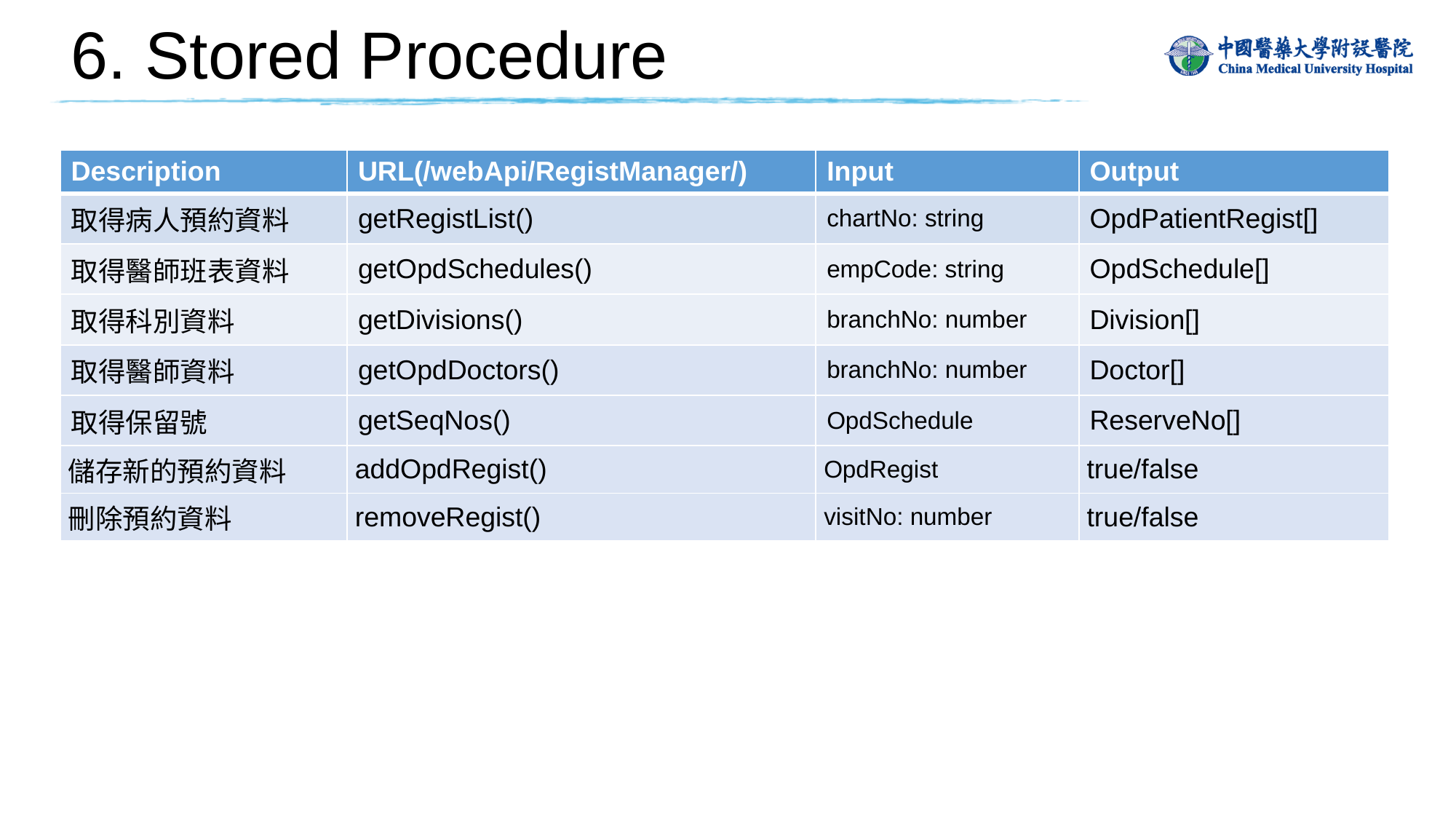

# 6. Stored Procedure
| Description​ | URL(/webApi/RegistManager/)​ | Input​ | Output​ |
| --- | --- | --- | --- |
| 取得病人預約資料 | getRegistList() | chartNo: string | OpdPatientRegist[] |
| 取得醫師班表資料 | getOpdSchedules() | empCode: string | OpdSchedule[] |
| 取得科別資料 | getDivisions() | branchNo: number | Division[] |
| 取得醫師資料 | getOpdDoctors() | branchNo: number | Doctor[] |
| 取得保留號 | getSeqNos() | OpdSchedule | ReserveNo[] |
| 儲存​新的預約資料 | addOpdRegist()​ | ​OpdRegist | ​true/false |
| 刪除預約資料 | removeRegist()​ | ​visitNo: number | true/false |